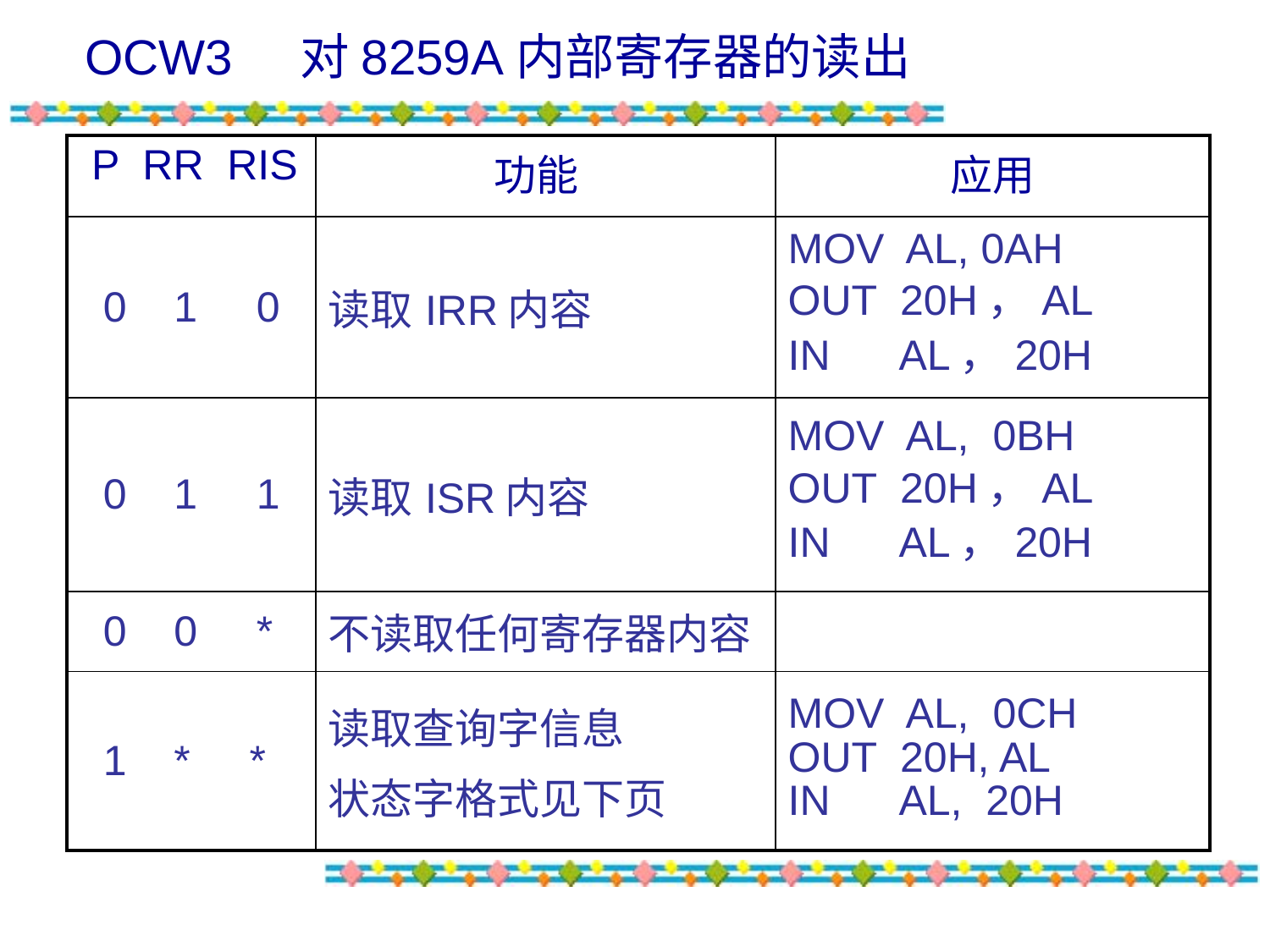

OCW3    对8259A内部寄存器的读出
| P RR RIS | 功能 | 应用 |
| --- | --- | --- |
| 0 1 0 | 读取IRR内容 | MOV AL, 0AH OUT 20H，AL IN AL，20H |
| 0 1 1 | 读取ISR内容 | MOV AL, 0BH OUT 20H，AL IN AL，20H |
| 0 0 \* | 不读取任何寄存器内容 |  |
| 1 \* \* | 读取查询字信息 状态字格式见下页 | MOV AL, 0CH OUT 20H, AL IN AL, 20H |